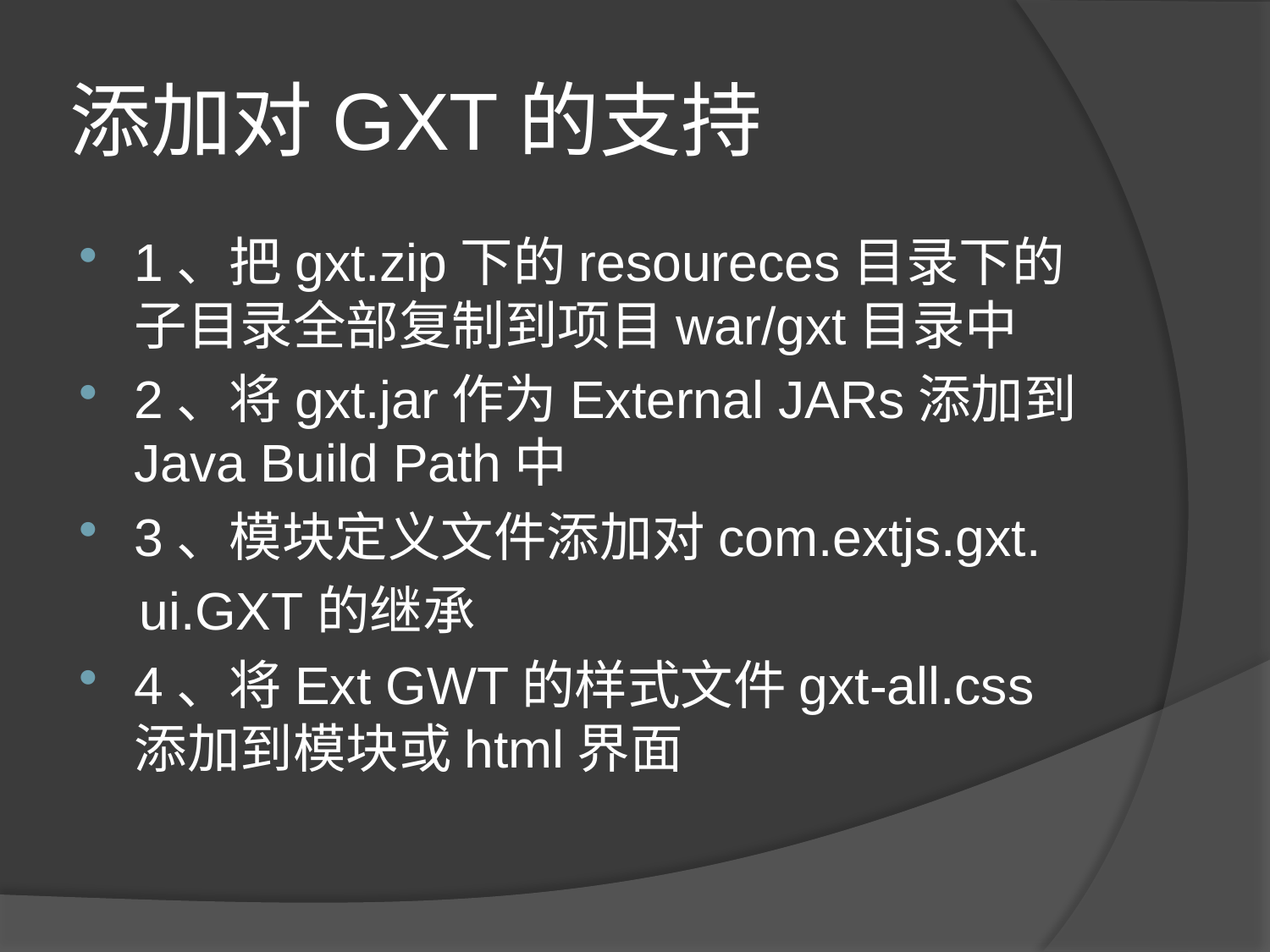

# 添加对GXT的支持
1、把gxt.zip下的resoureces目录下的子目录全部复制到项目war/gxt目录中
2、将gxt.jar作为External JARs添加到Java Build Path中
3、模块定义文件添加对com.extjs.gxt.
    ui.GXT的继承
4、将Ext GWT的样式文件gxt-all.css添加到模块或html界面